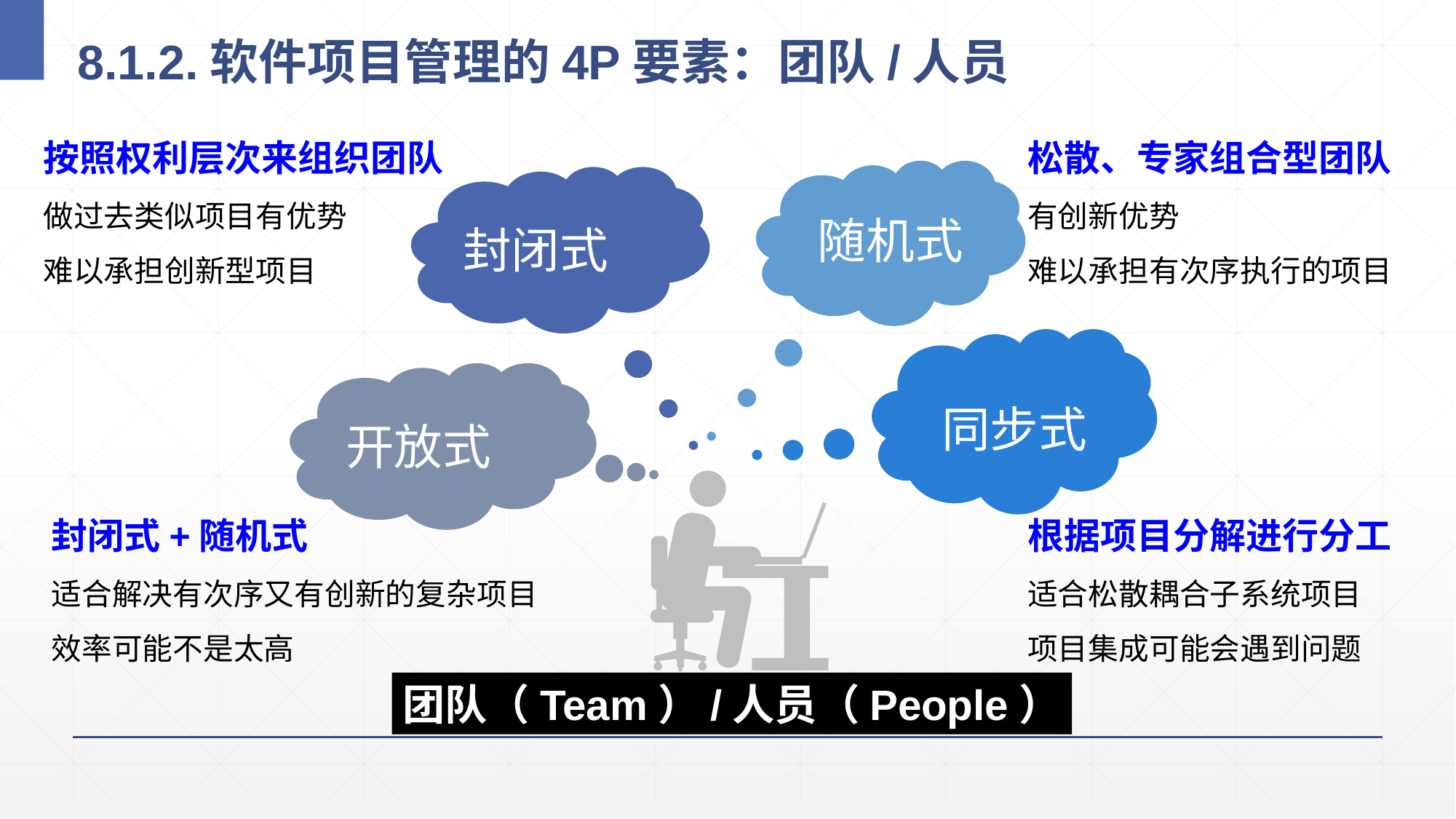

# 8.1.2.软件项目管理的4P要素：团队/人员
按照权利层次来组织团队
做过去类似项目有优势
难以承担创新型项目
松散、专家组合型团队
有创新优势
难以承担有次序执行的项目

随机式

封闭式

同步式

开放式

封闭式+随机式
适合解决有次序又有创新的复杂项目
效率可能不是太高
根据项目分解进行分工
适合松散耦合子系统项目
项目集成可能会遇到问题
团队（Team）/人员（People）